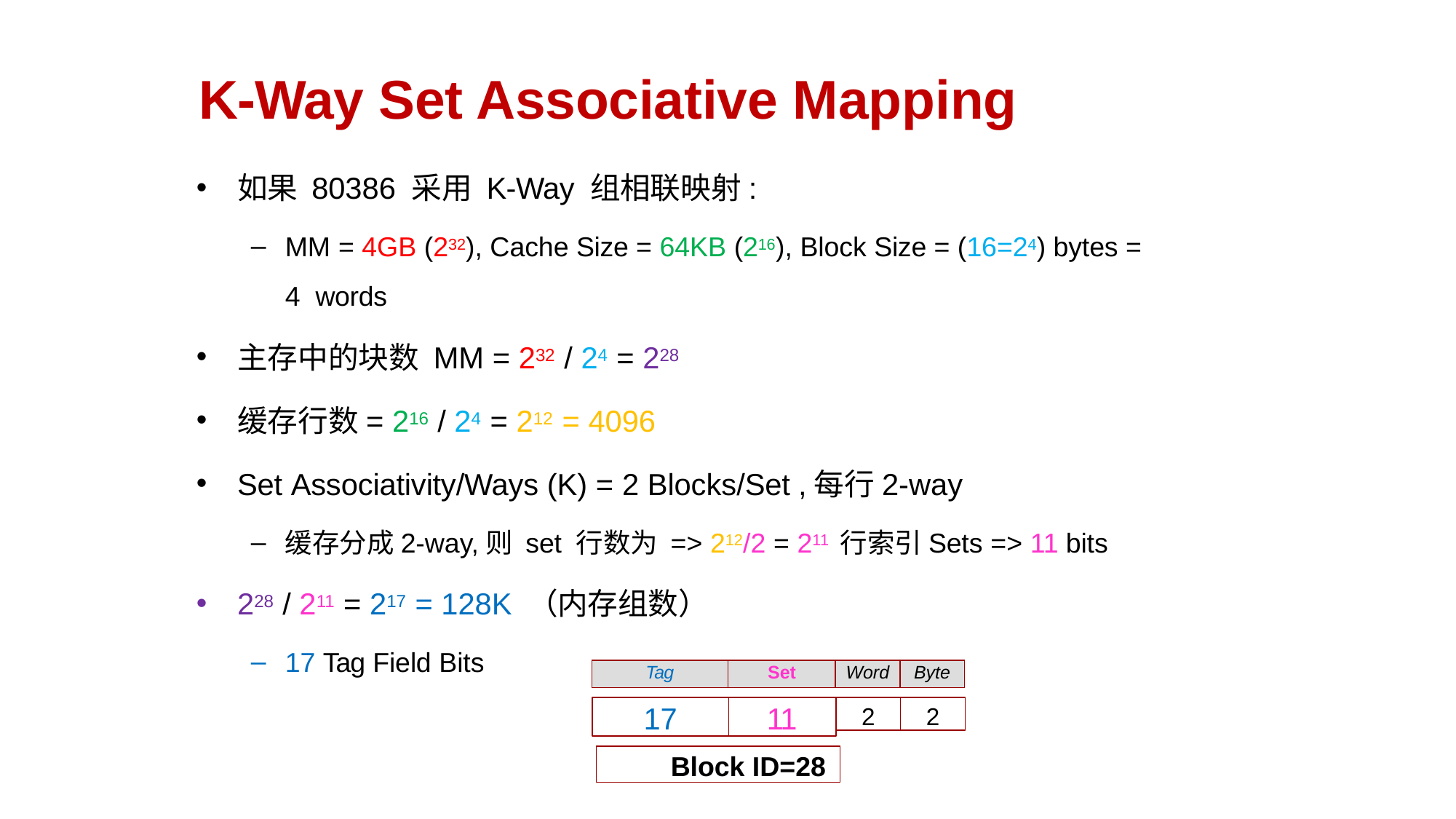

# K-Way Set Associative Mapping
如果 80386 采用 K-Way 组相联映射:
MM = 4GB (232), Cache Size = 64KB (216), Block Size = (16=24) bytes = 4  words
主存中的块数 MM = 232 / 24 = 228
缓存行数= 216 / 24 = 212 = 4096
Set Associativity/Ways (K) = 2 Blocks/Set ,每行2-way
缓存分成2-way,则 set 行数为 => 212/2 = 211 行索引Sets => 11 bits
228 / 211 = 217 = 128K （内存组数）
17 Tag Field Bits
| Tag | Set | Word | Byte |
| --- | --- | --- | --- |
17
11
2
2
Block ID=28